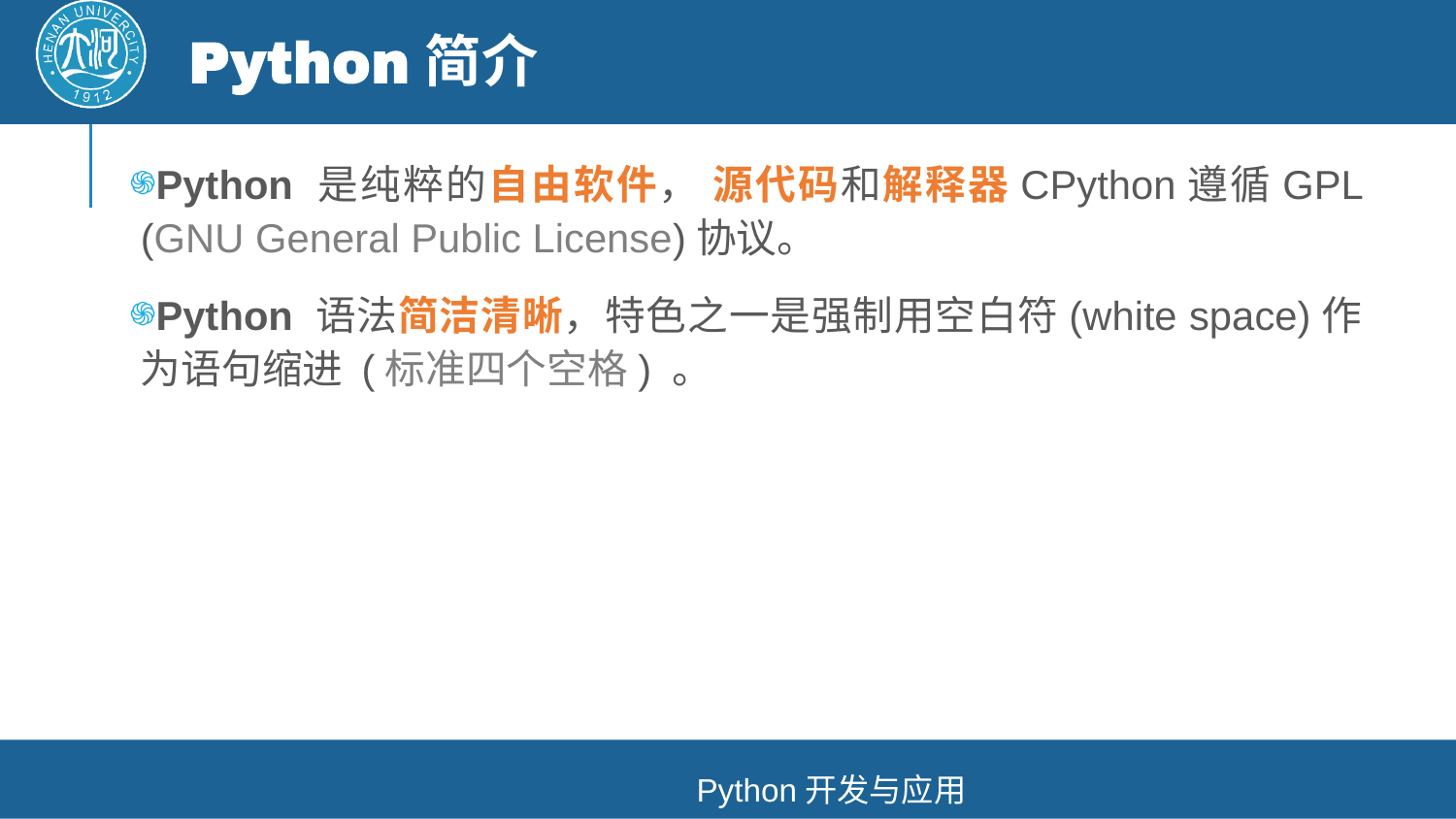

# Python简介
Python 是纯粹的自由软件， 源代码和解释器CPython遵循GPL (GNU General Public License)协议。
Python 语法简洁清晰，特色之一是强制用空白符(white space)作为语句缩进 (标准四个空格) 。

Python开发与应用
17